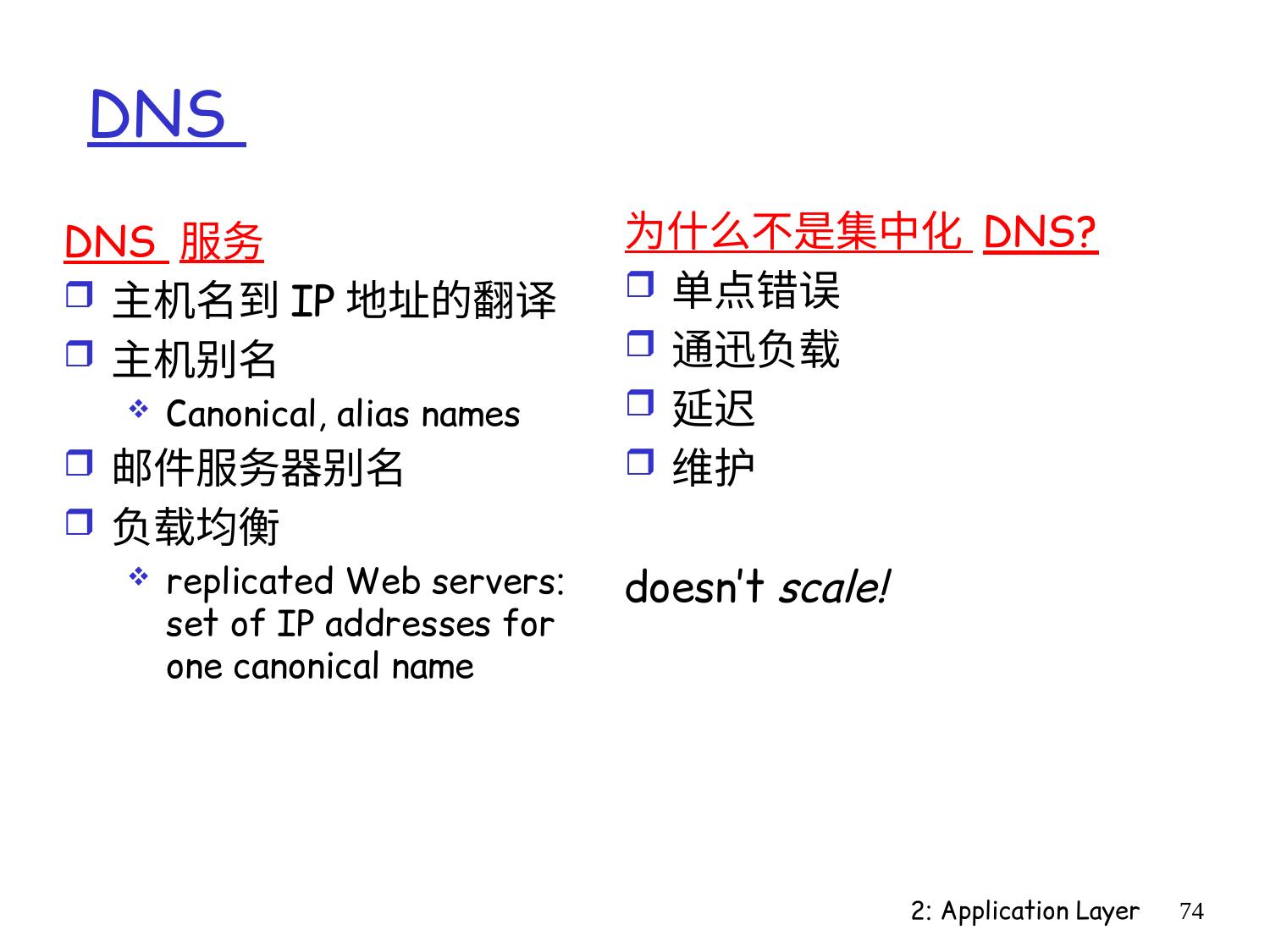

# DNS
为什么不是集中化 DNS?
单点错误
通迅负载
延迟
维护

doesn’t scale!
DNS 服务
主机名到IP地址的翻译
主机别名
Canonical, alias names
邮件服务器别名
负载均衡
replicated Web servers: set of IP addresses for one canonical name

2: Application Layer
74